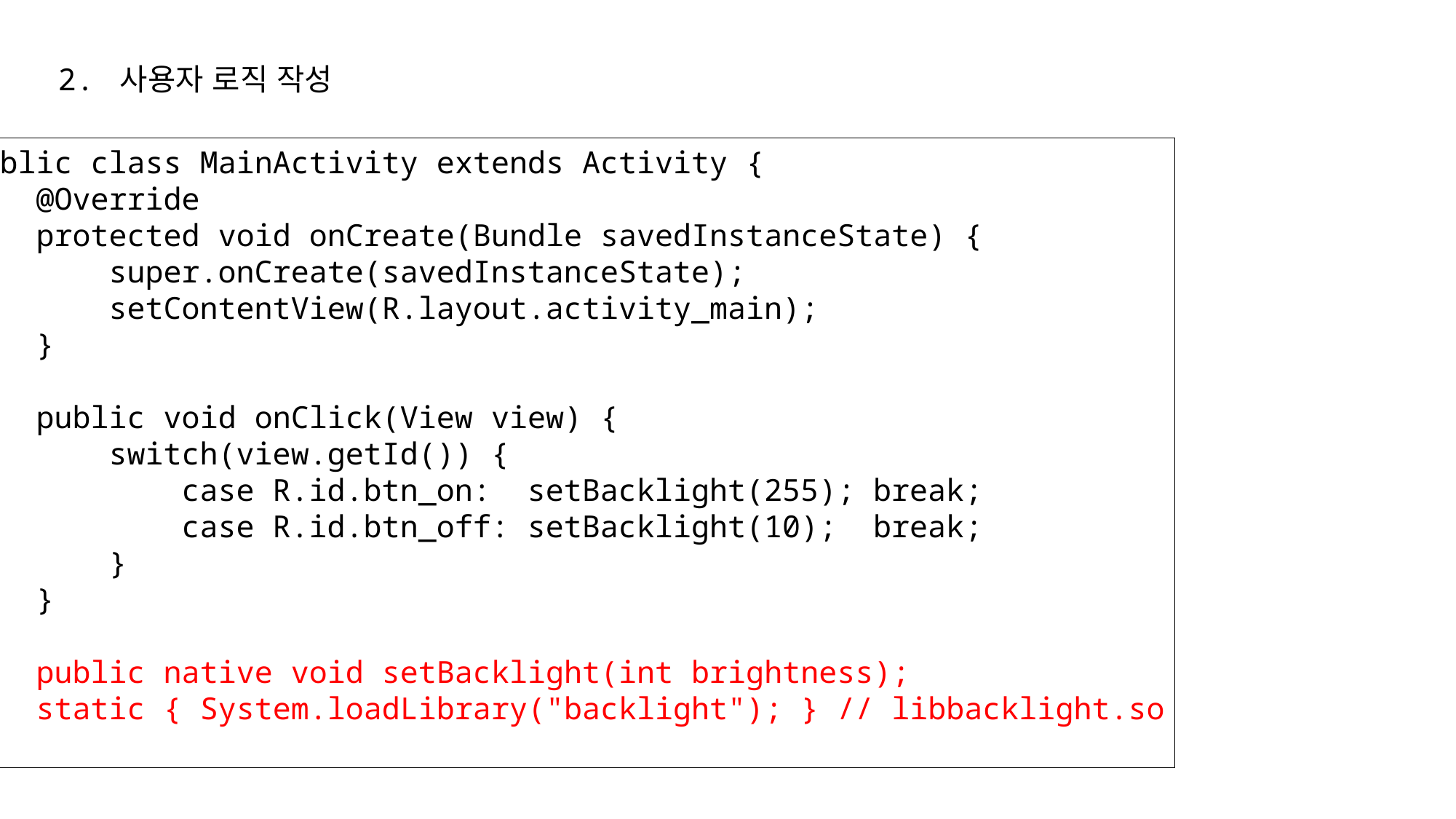

2. 사용자 로직 작성
public class MainActivity extends Activity {
    @Override
    protected void onCreate(Bundle savedInstanceState) {
        super.onCreate(savedInstanceState);
        setContentView(R.layout.activity_main);
    }

    public void onClick(View view) {
        switch(view.getId()) {
            case R.id.btn_on:  setBacklight(255); break;
            case R.id.btn_off: setBacklight(10);  break;
        }
    }

    public native void setBacklight(int brightness);
    static { System.loadLibrary("backlight"); } // libbacklight.so
}